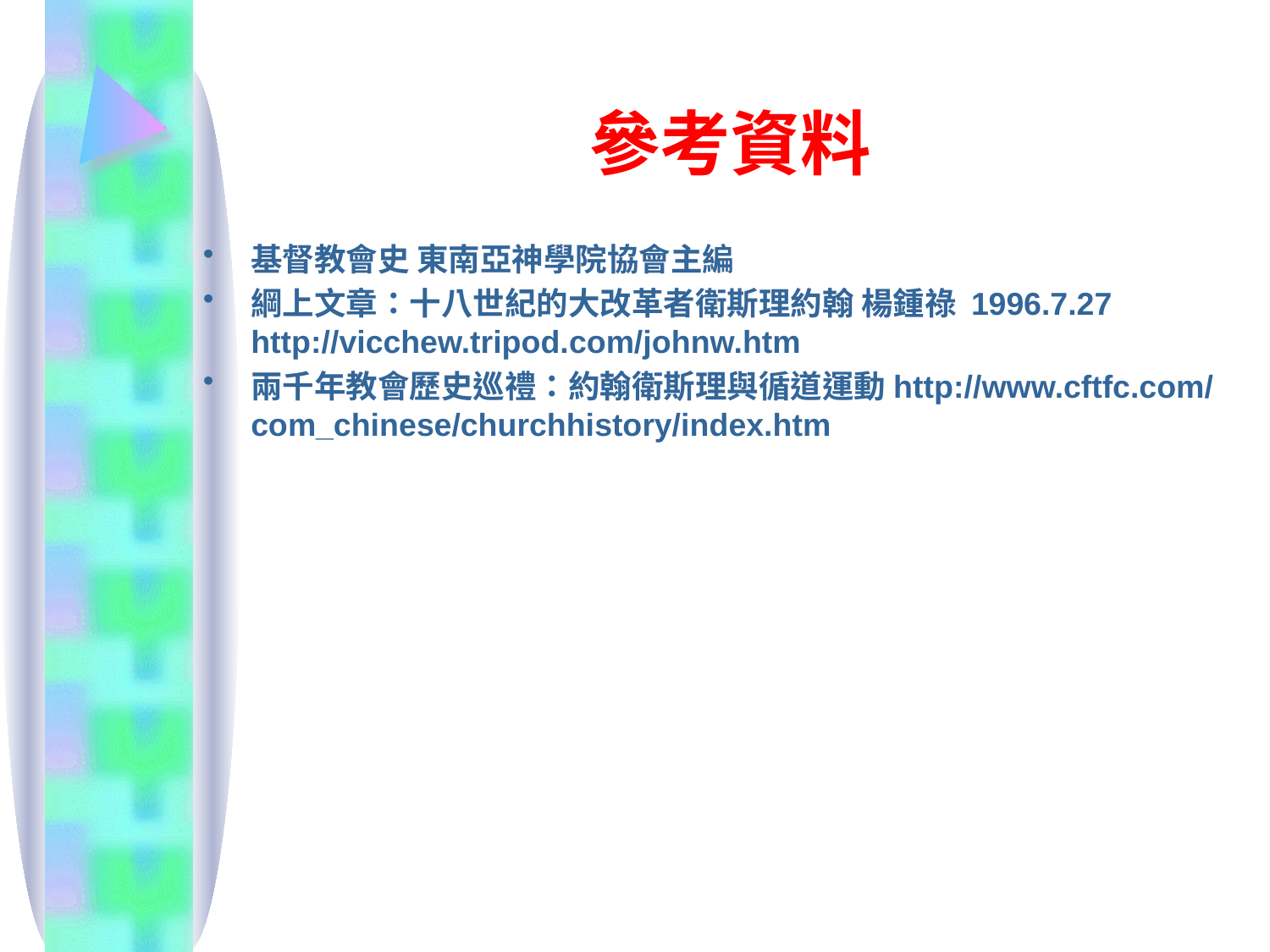

# 參考資料
基督教會史 東南亞神學院協會主編
綱上文章：十八世紀的大改革者衛斯理約翰 楊鍾祿 1996.7.27 http://vicchew.tripod.com/johnw.htm
兩千年教會歷史巡禮：約翰衛斯理與循道運動http://www.cftfc.com/com_chinese/churchhistory/index.htm